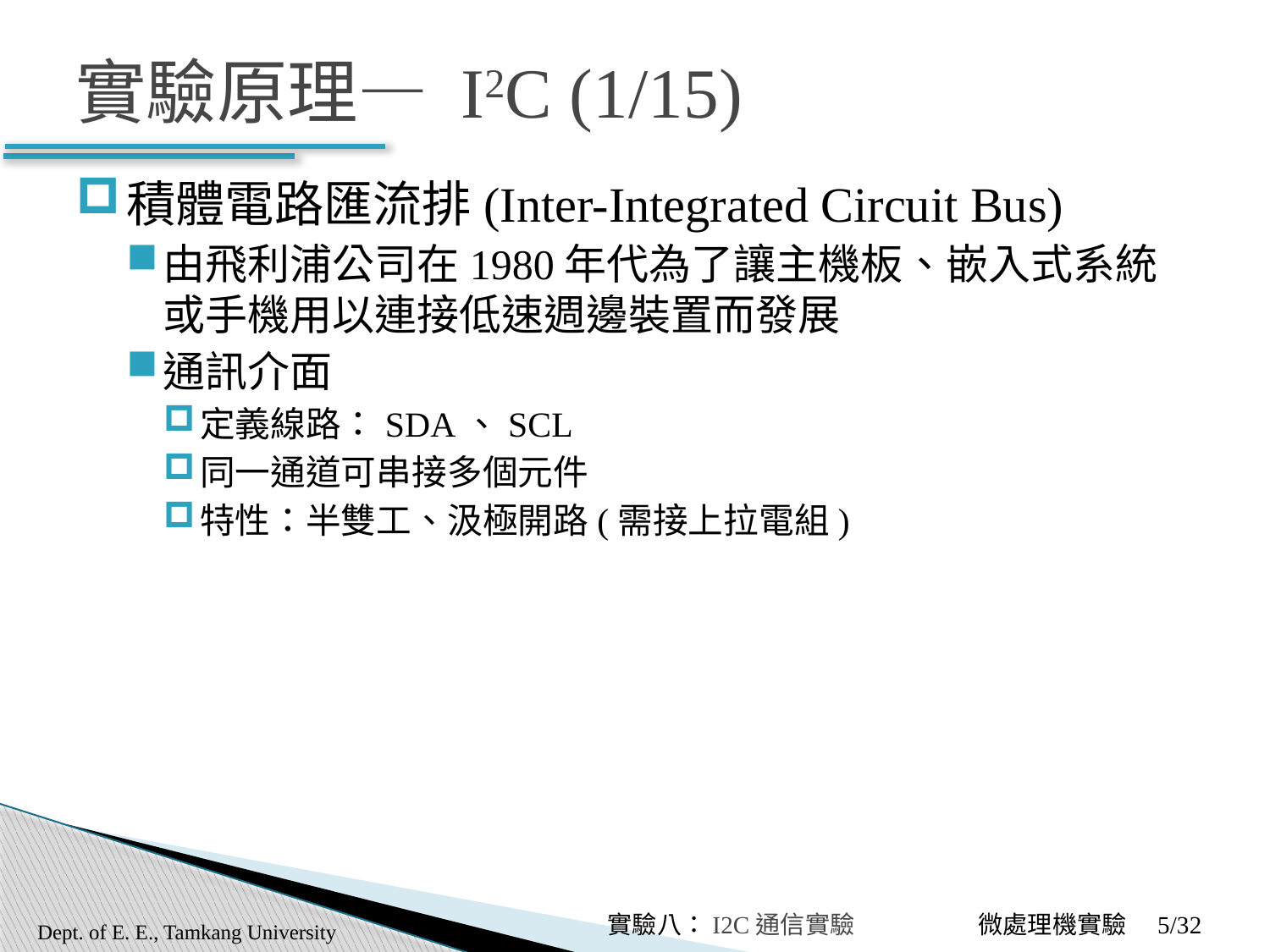

# 實驗原理— I2C (1/15)
積體電路匯流排(Inter-Integrated Circuit Bus)
由飛利浦公司在1980年代為了讓主機板、嵌入式系統或手機用以連接低速週邊裝置而發展
通訊介面
定義線路：SDA、SCL
同一通道可串接多個元件
特性：半雙工、汲極開路(需接上拉電組)